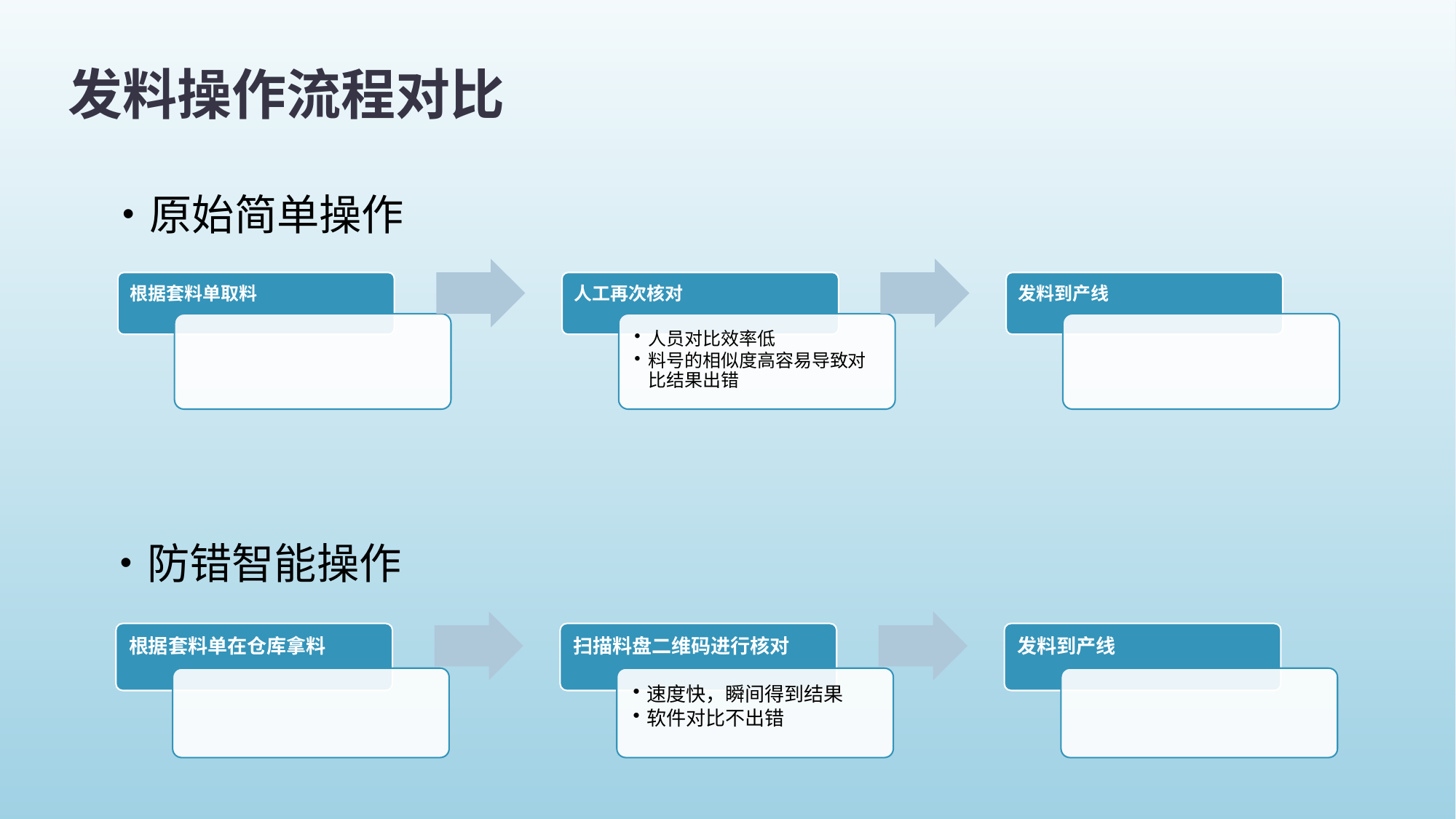

# 发料操作流程对比

原始简单操作

根据套料单取料

人工再次核对
人员对比效率低
料号的相似度高容易导致对比结果出错

发料到产线

防错智能操作

根据套料单在仓库拿料

扫描料盘二维码进行核对
速度快，瞬间得到结果
软件对比不出错

发料到产线